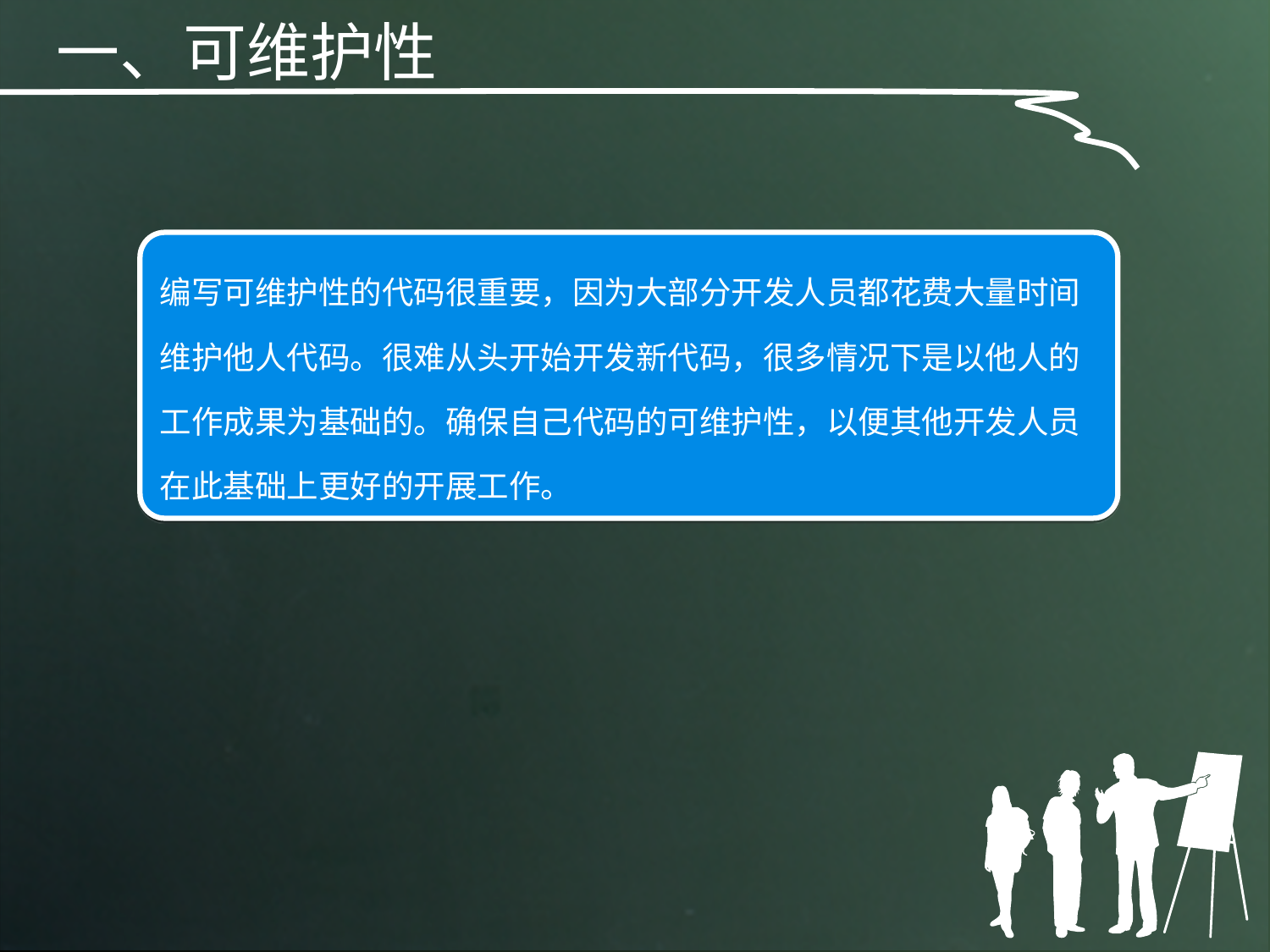

一、可维护性

编写可维护性的代码很重要，因为大部分开发人员都花费大量时间维护他人代码。很难从头开始开发新代码，很多情况下是以他人的工作成果为基础的。确保自己代码的可维护性，以便其他开发人员在此基础上更好的开展工作。